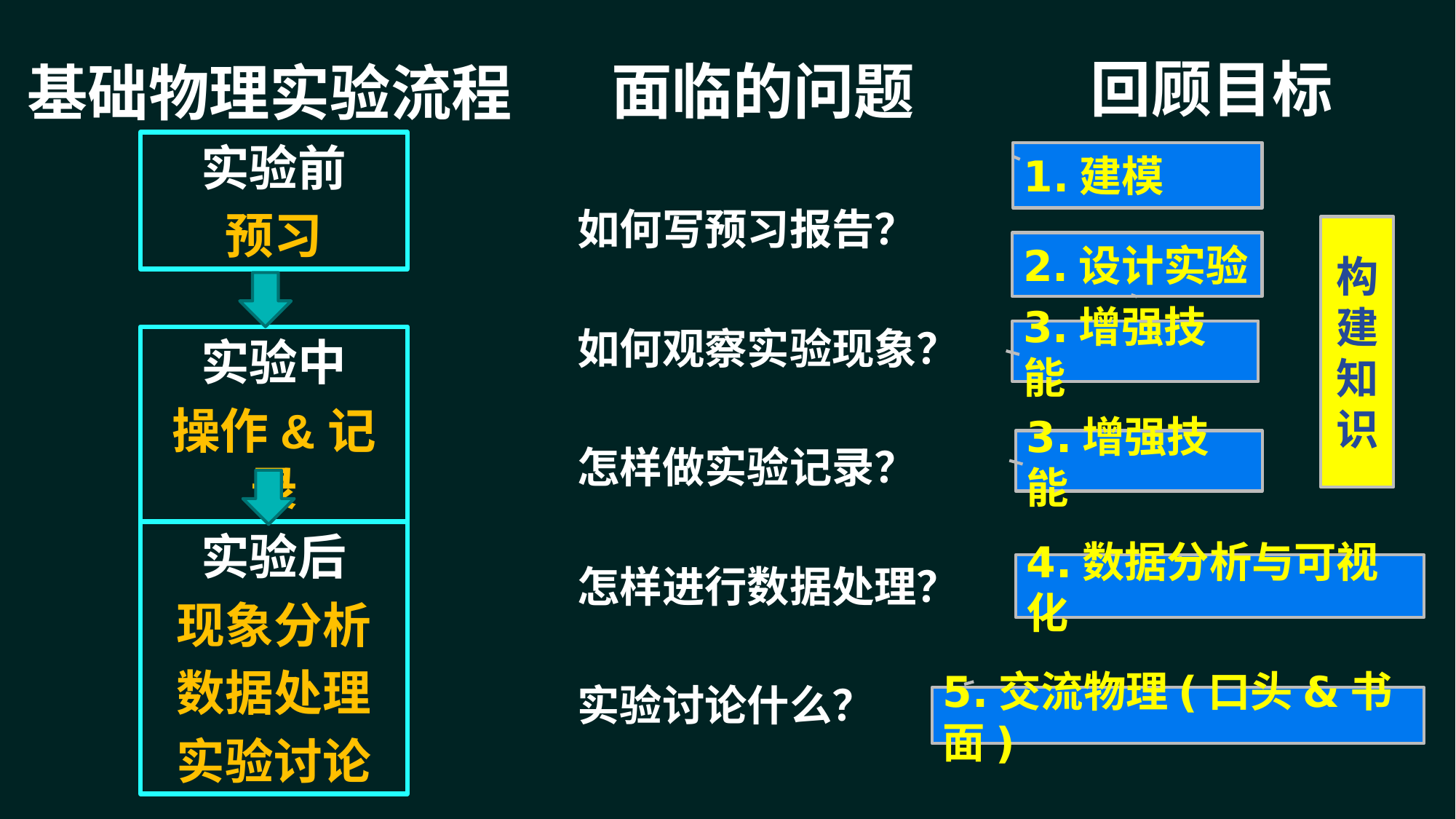

回顾目标
面临的问题
基础物理实验流程
实验前
预习
1.建模
如何写预习报告？

如何观察实验现象？

怎样做实验记录？

怎样进行数据处理？

实验讨论什么？
构建知识
2.设计实验

3.增强技能
实验中
操作&记录
3.增强技能

实验后
现象分析
数据处理
实验讨论
4.数据分析与可视化
5.交流物理(口头&书面)